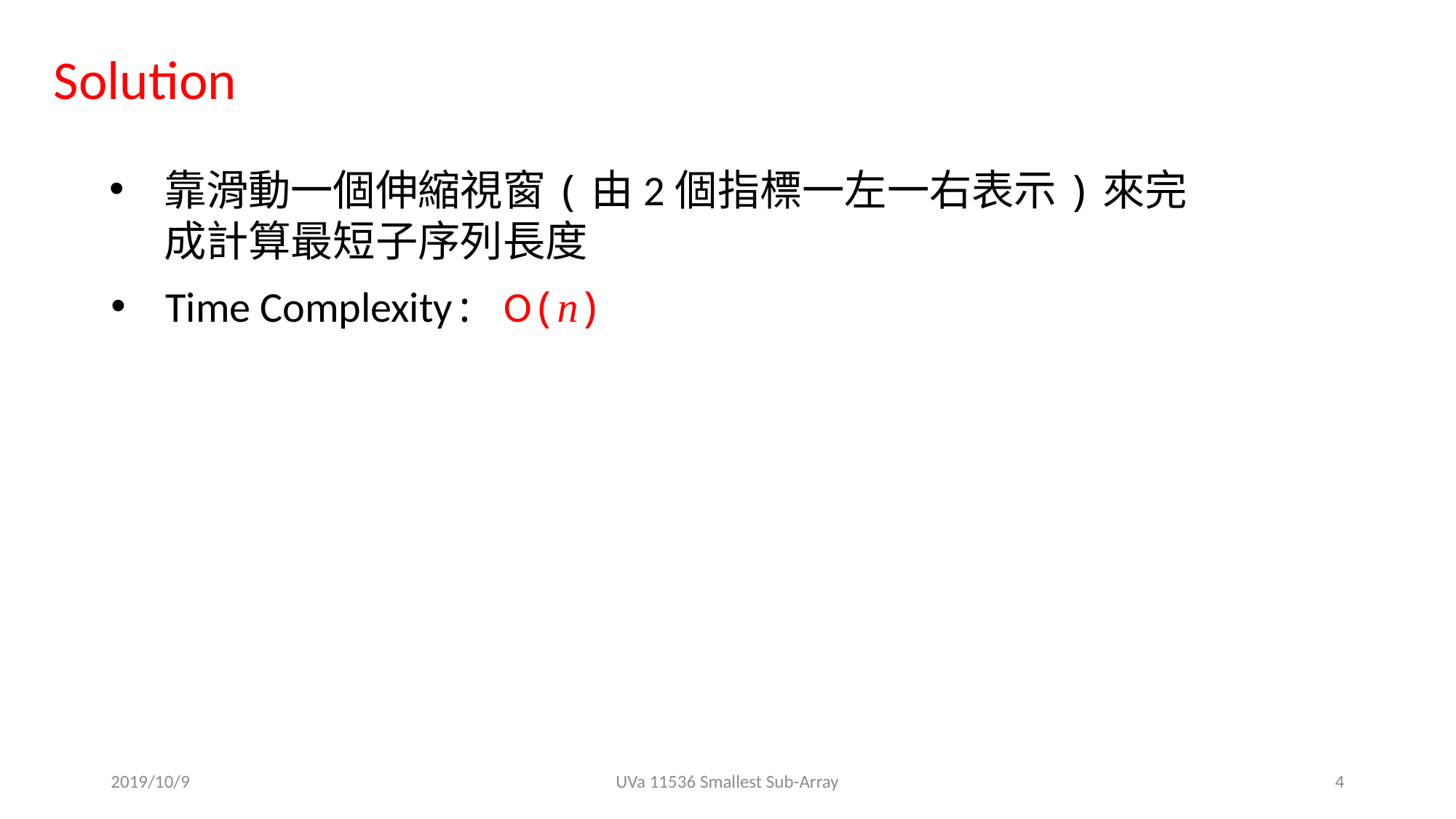

Solution
靠滑動一個伸縮視窗(由2個指標一左一右表示)來完成計算最短子序列長度
Time Complexity: O(n)
2019/10/9
UVa 11536 Smallest Sub-Array
4